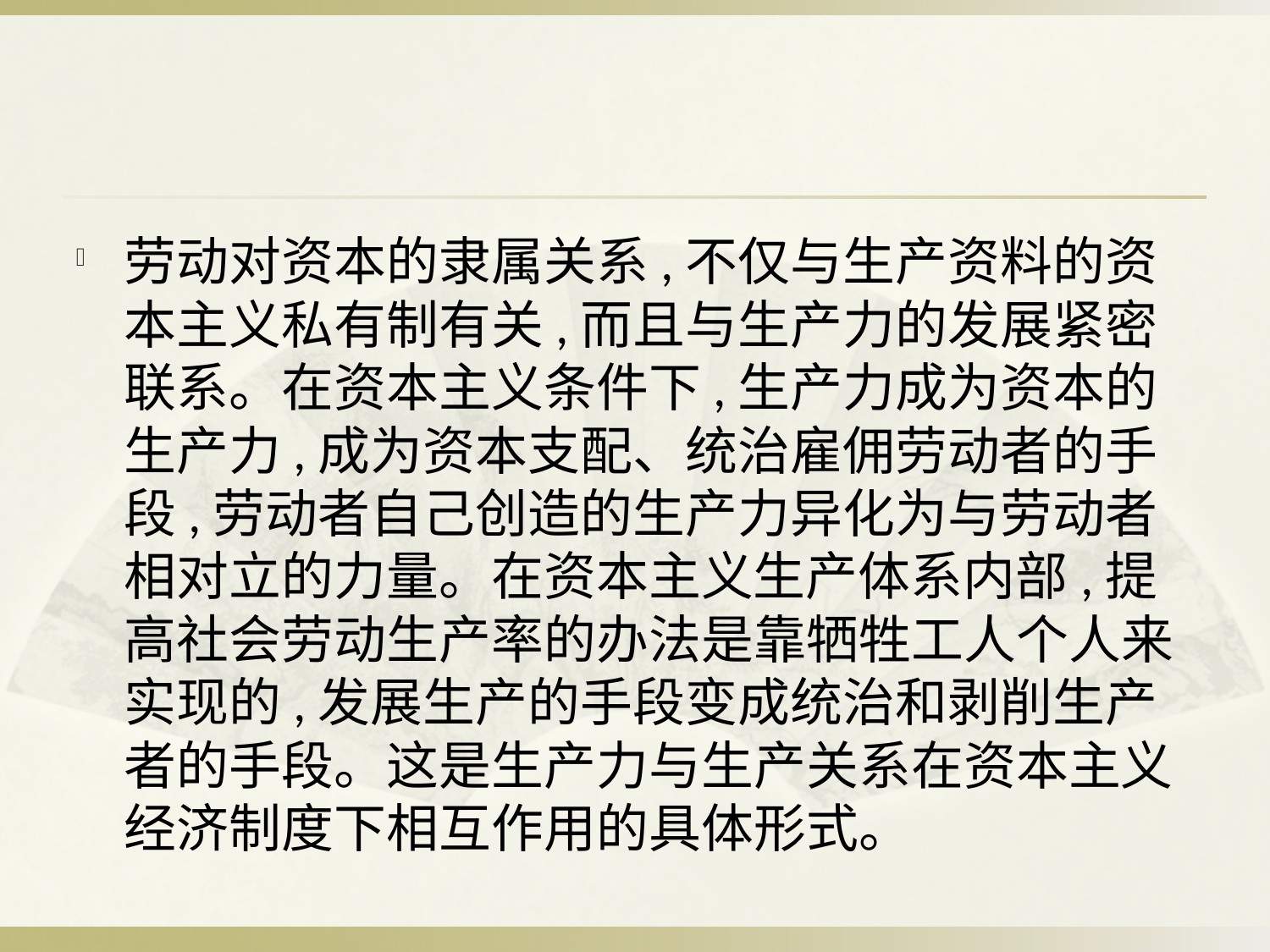

#
劳动对资本的隶属关系,不仅与生产资料的资本主义私有制有关,而且与生产力的发展紧密联系。在资本主义条件下,生产力成为资本的生产力,成为资本支配、统治雇佣劳动者的手段,劳动者自己创造的生产力异化为与劳动者相对立的力量。在资本主义生产体系内部,提高社会劳动生产率的办法是靠牺牲工人个人来实现的,发展生产的手段变成统治和剥削生产者的手段。这是生产力与生产关系在资本主义经济制度下相互作用的具体形式。